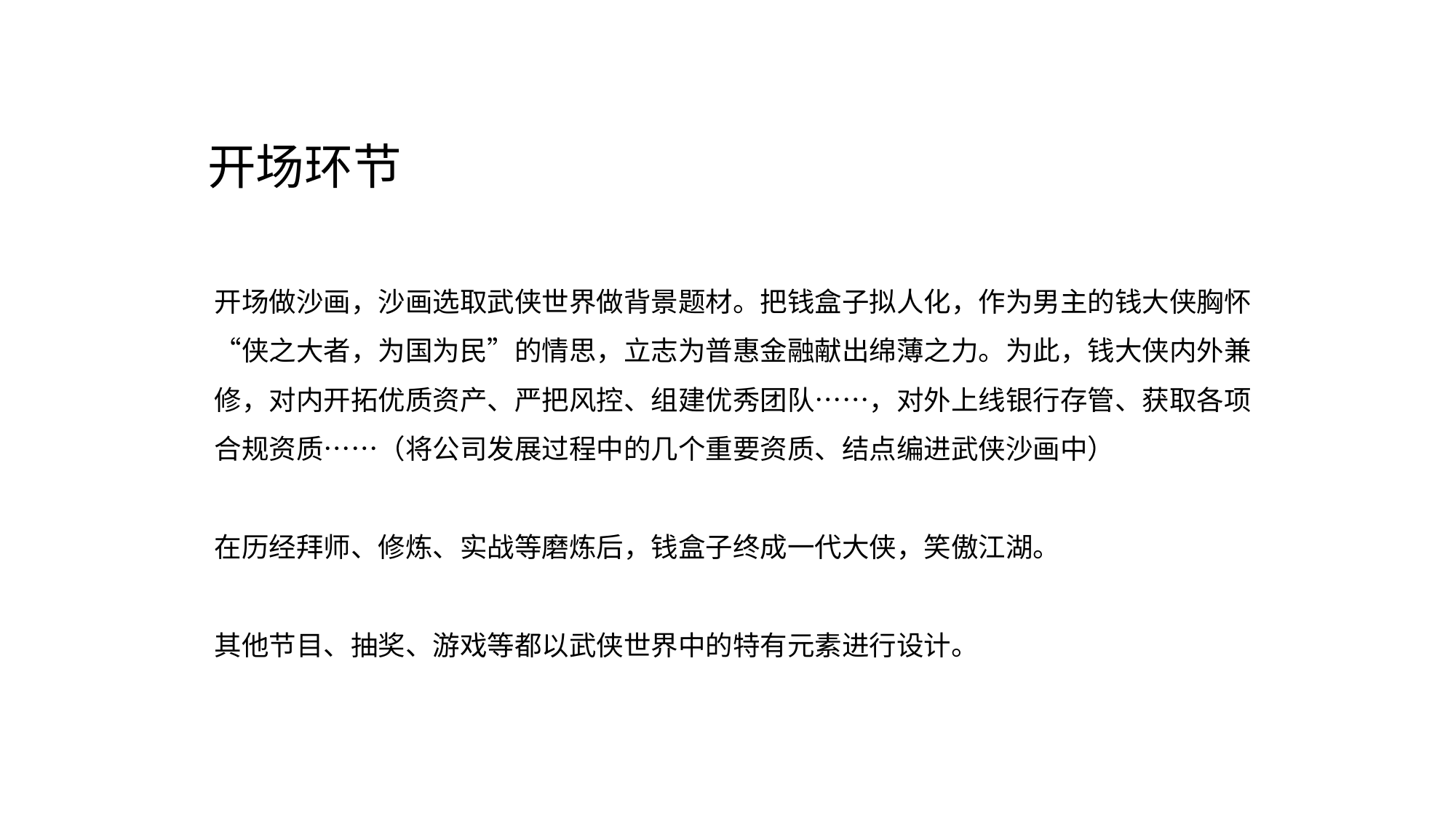

开场环节
开场做沙画，沙画选取武侠世界做背景题材。把钱盒子拟人化，作为男主的钱大侠胸怀“侠之大者，为国为民”的情思，立志为普惠金融献出绵薄之力。为此，钱大侠内外兼修，对内开拓优质资产、严把风控、组建优秀团队……，对外上线银行存管、获取各项合规资质……（将公司发展过程中的几个重要资质、结点编进武侠沙画中）

在历经拜师、修炼、实战等磨炼后，钱盒子终成一代大侠，笑傲江湖。

其他节目、抽奖、游戏等都以武侠世界中的特有元素进行设计。